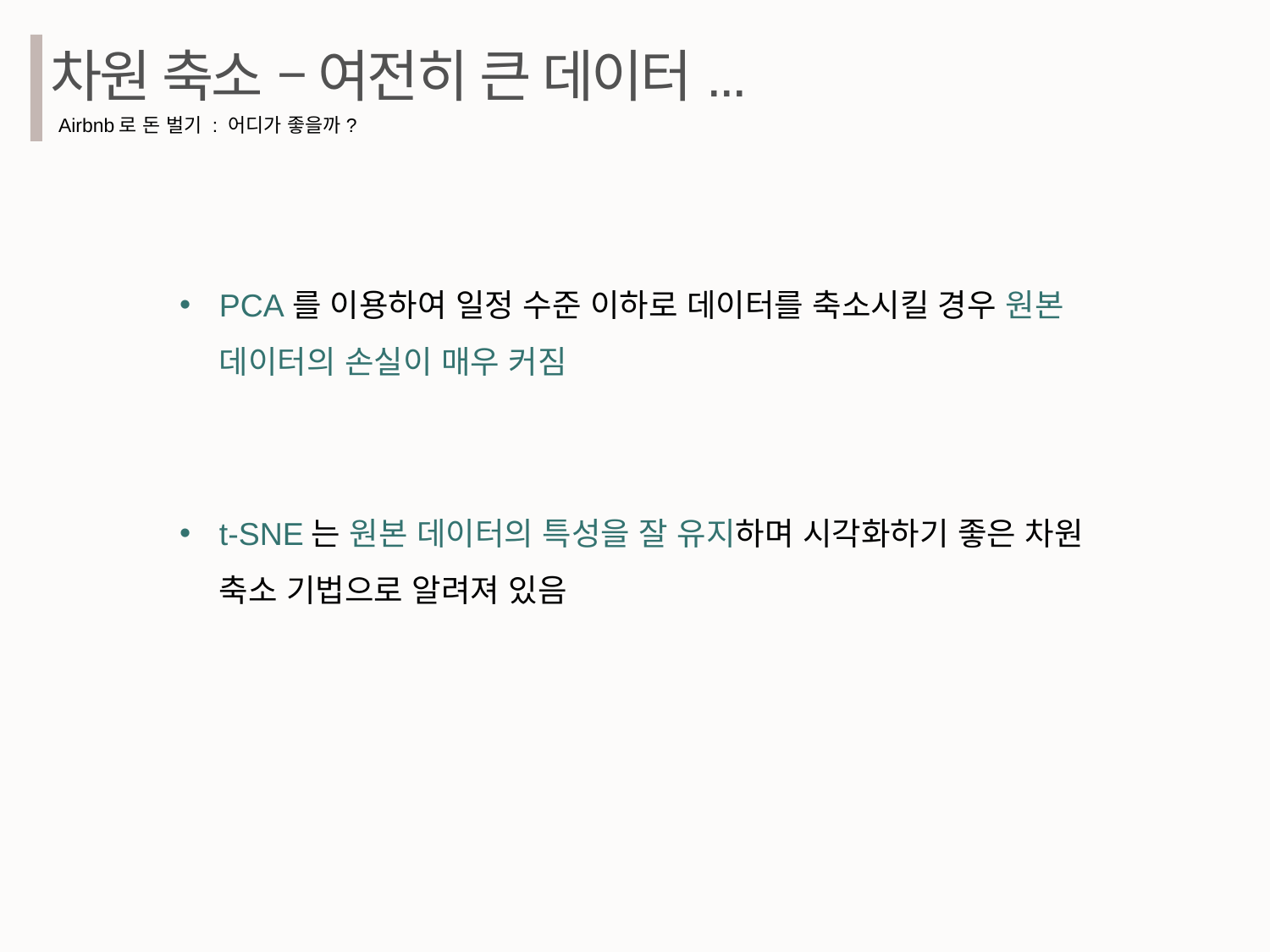

차원 축소 – 여전히 큰 데이터...
Airbnb로 돈 벌기 : 어디가 좋을까?
PCA를 이용하여 일정 수준 이하로 데이터를 축소시킬 경우 원본 데이터의 손실이 매우 커짐

t-SNE는 원본 데이터의 특성을 잘 유지하며 시각화하기 좋은 차원 축소 기법으로 알려져 있음